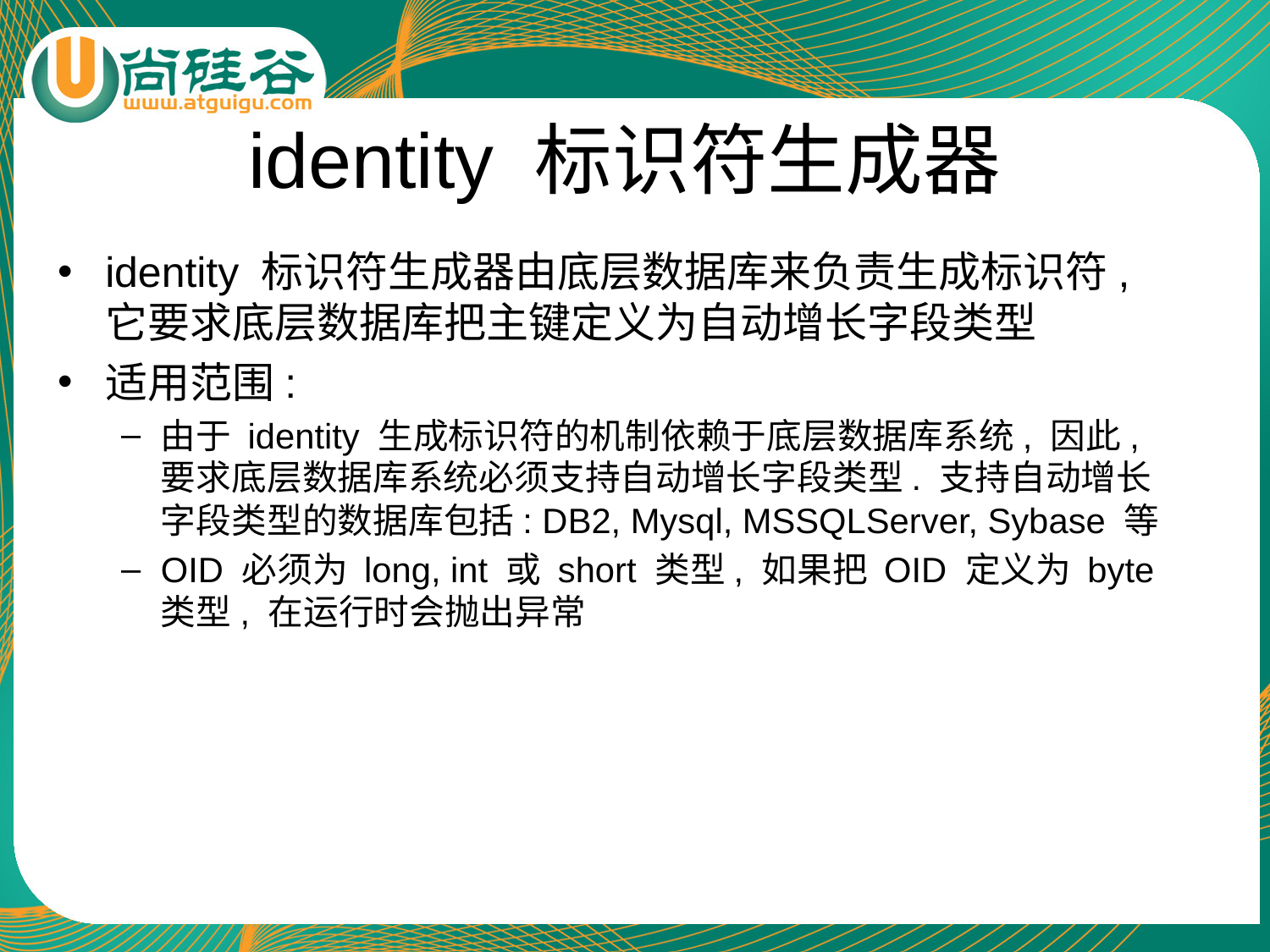

# identity 标识符生成器
identity 标识符生成器由底层数据库来负责生成标识符, 它要求底层数据库把主键定义为自动增长字段类型
适用范围:
由于 identity 生成标识符的机制依赖于底层数据库系统, 因此, 要求底层数据库系统必须支持自动增长字段类型. 支持自动增长字段类型的数据库包括: DB2, Mysql, MSSQLServer, Sybase 等
OID 必须为 long, int 或 short 类型, 如果把 OID 定义为 byte 类型, 在运行时会抛出异常